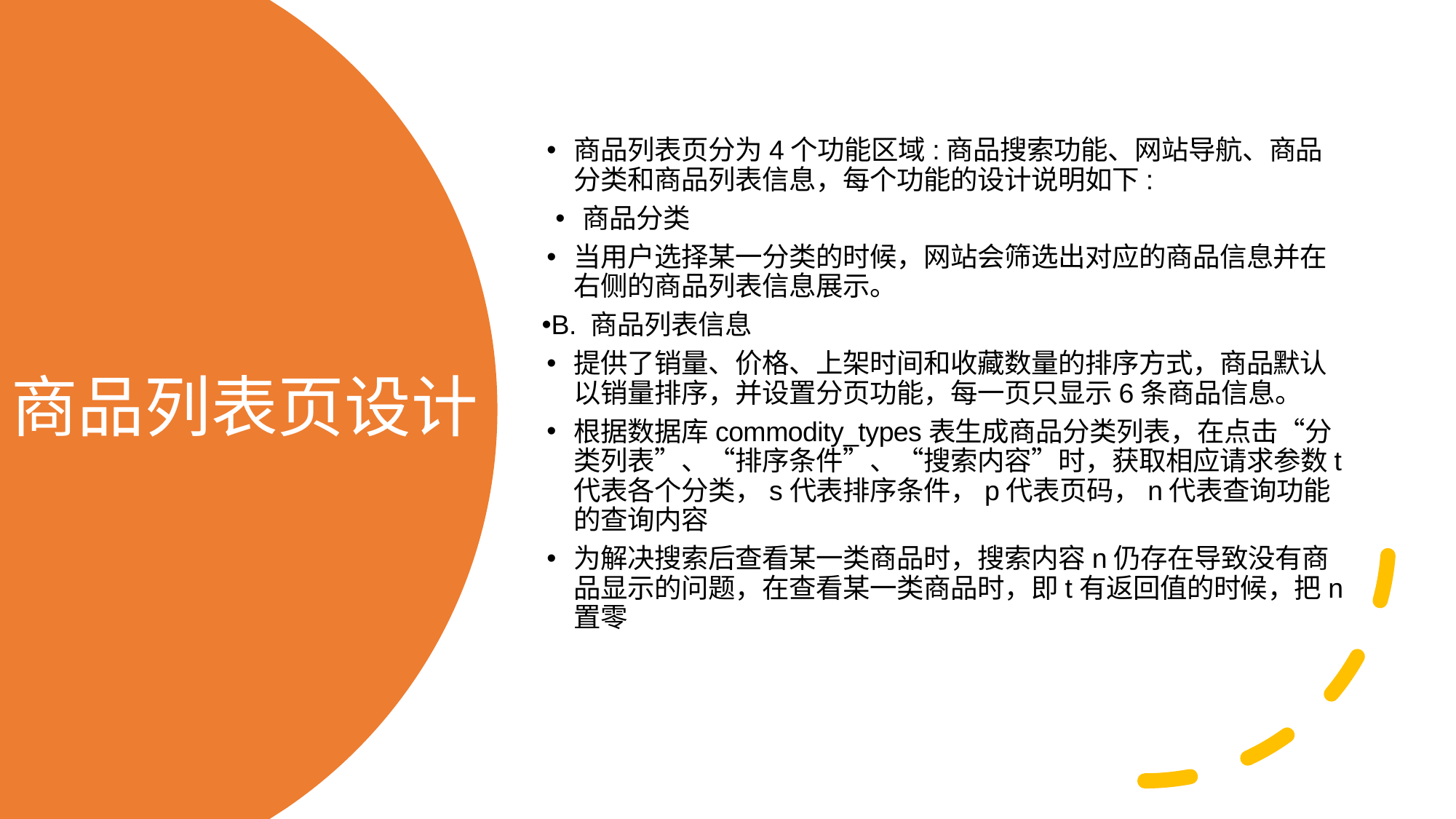

商品列表页分为4个功能区域:商品搜索功能、网站导航、商品分类和商品列表信息，每个功能的设计说明如下:
商品分类
当用户选择某一分类的时候，网站会筛选出对应的商品信息并在右侧的商品列表信息展示。
B. 商品列表信息
提供了销量、价格、上架时间和收藏数量的排序方式，商品默认以销量排序，并设置分页功能，每一页只显示6条商品信息。
根据数据库commodity_types表生成商品分类列表，在点击“分类列表”、“排序条件”、“搜索内容”时，获取相应请求参数t代表各个分类，s代表排序条件，p代表页码，n代表查询功能的查询内容
为解决搜索后查看某一类商品时，搜索内容n仍存在导致没有商品显示的问题，在查看某一类商品时，即t有返回值的时候，把n置零

# 商品列表页设计